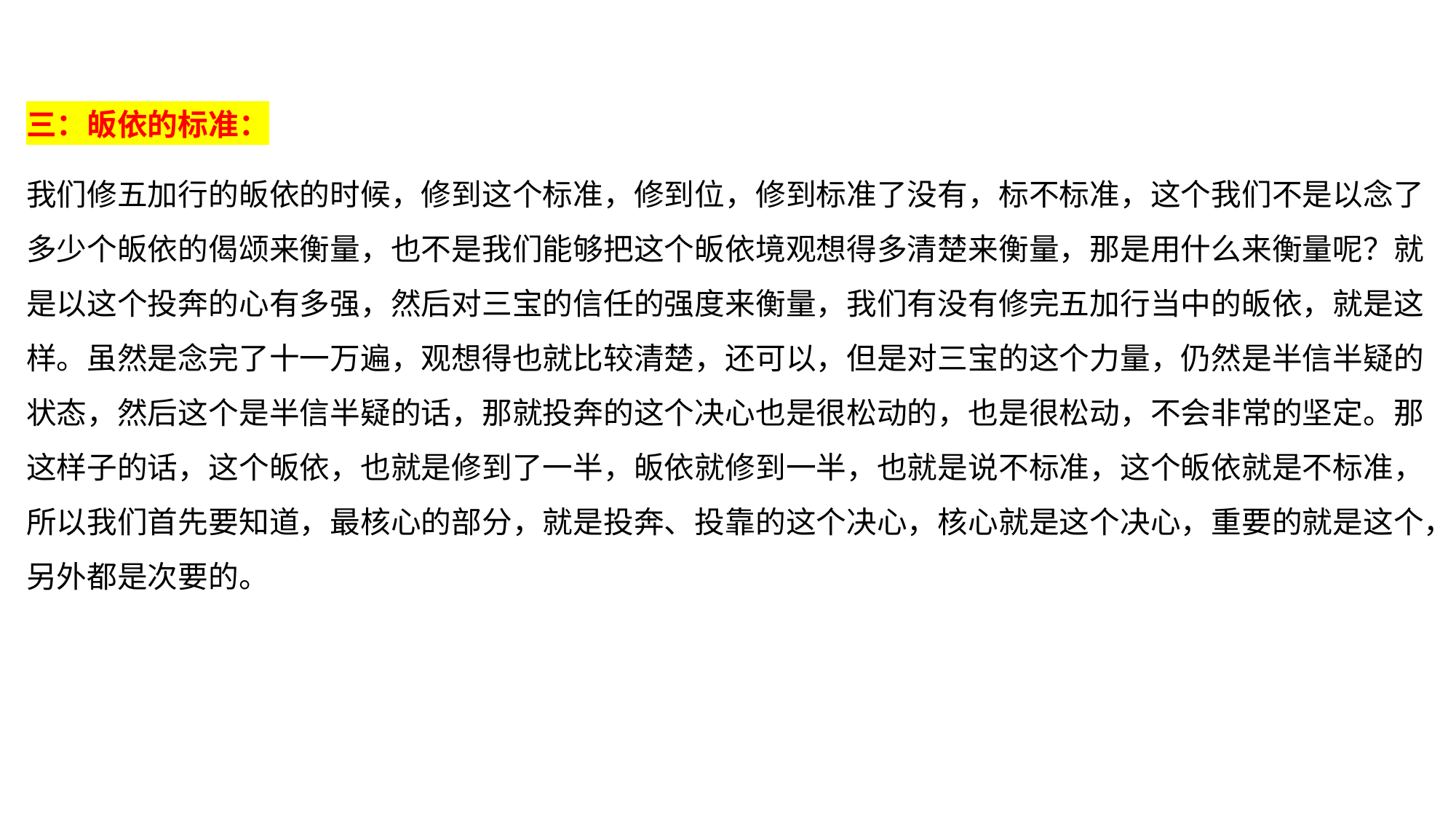

三：皈依的标准：
我们修五加行的皈依的时候，修到这个标准，修到位，修到标准了没有，标不标准，这个我们不是以念了多少个皈依的偈颂来衡量，也不是我们能够把这个皈依境观想得多清楚来衡量，那是用什么来衡量呢？就是以这个投奔的心有多强，然后对三宝的信任的强度来衡量，我们有没有修完五加行当中的皈依，就是这样。虽然是念完了十一万遍，观想得也就比较清楚，还可以，但是对三宝的这个力量，仍然是半信半疑的状态，然后这个是半信半疑的话，那就投奔的这个决心也是很松动的，也是很松动，不会非常的坚定。那这样子的话，这个皈依，也就是修到了一半，皈依就修到一半，也就是说不标准，这个皈依就是不标准，所以我们首先要知道，最核心的部分，就是投奔、投靠的这个决心，核心就是这个决心，重要的就是这个，另外都是次要的。